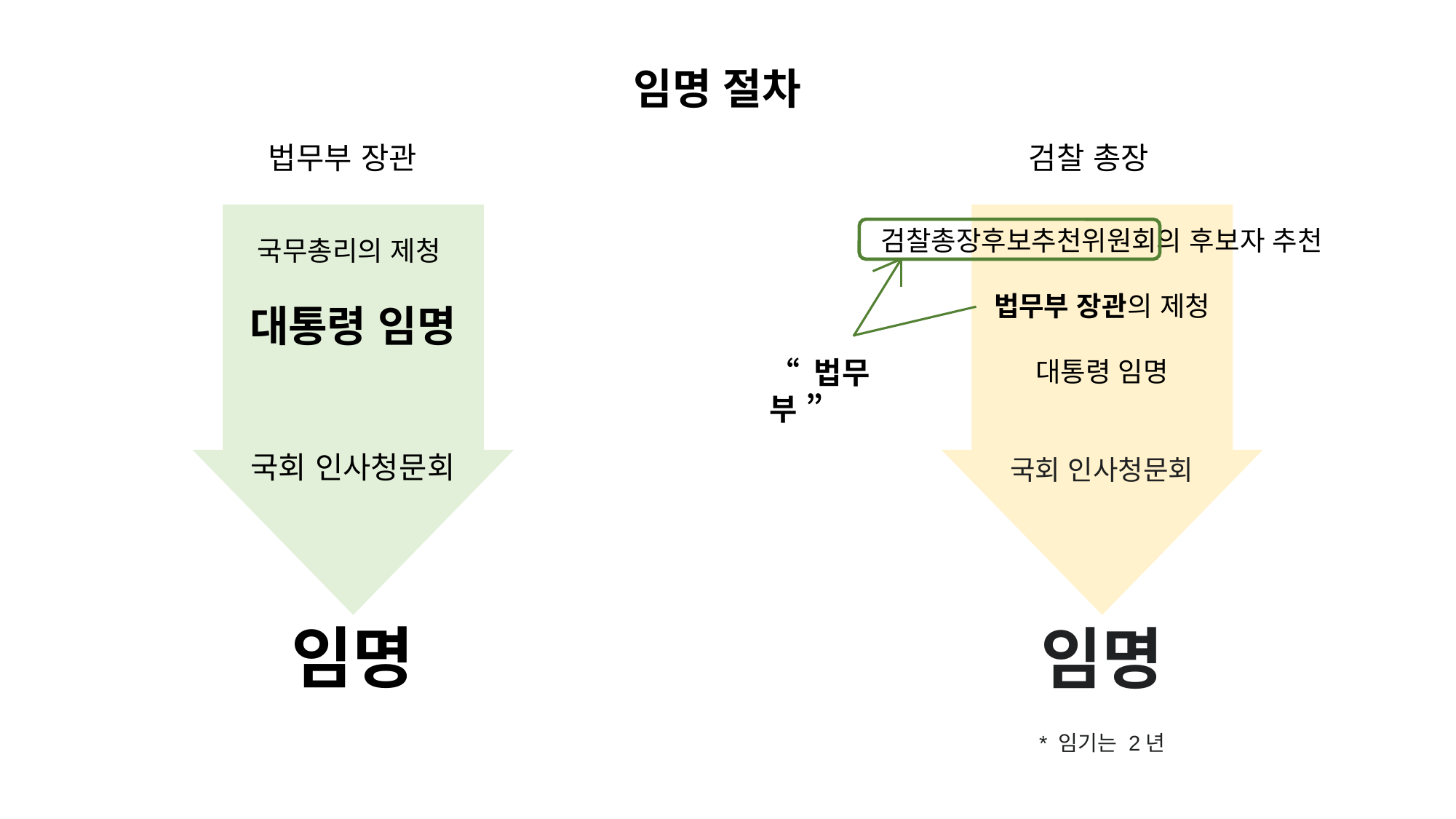

임명 절차
법무부 장관
검찰 총장
검찰총장후보추천위원회의 후보자 추천

법무부 장관의 제청

대통령 임명

국회 인사청문회

임명

* 임기는 2년

국무총리의 제청

대통령 임명

국회 인사청문회

임명

“ 법무부 ”